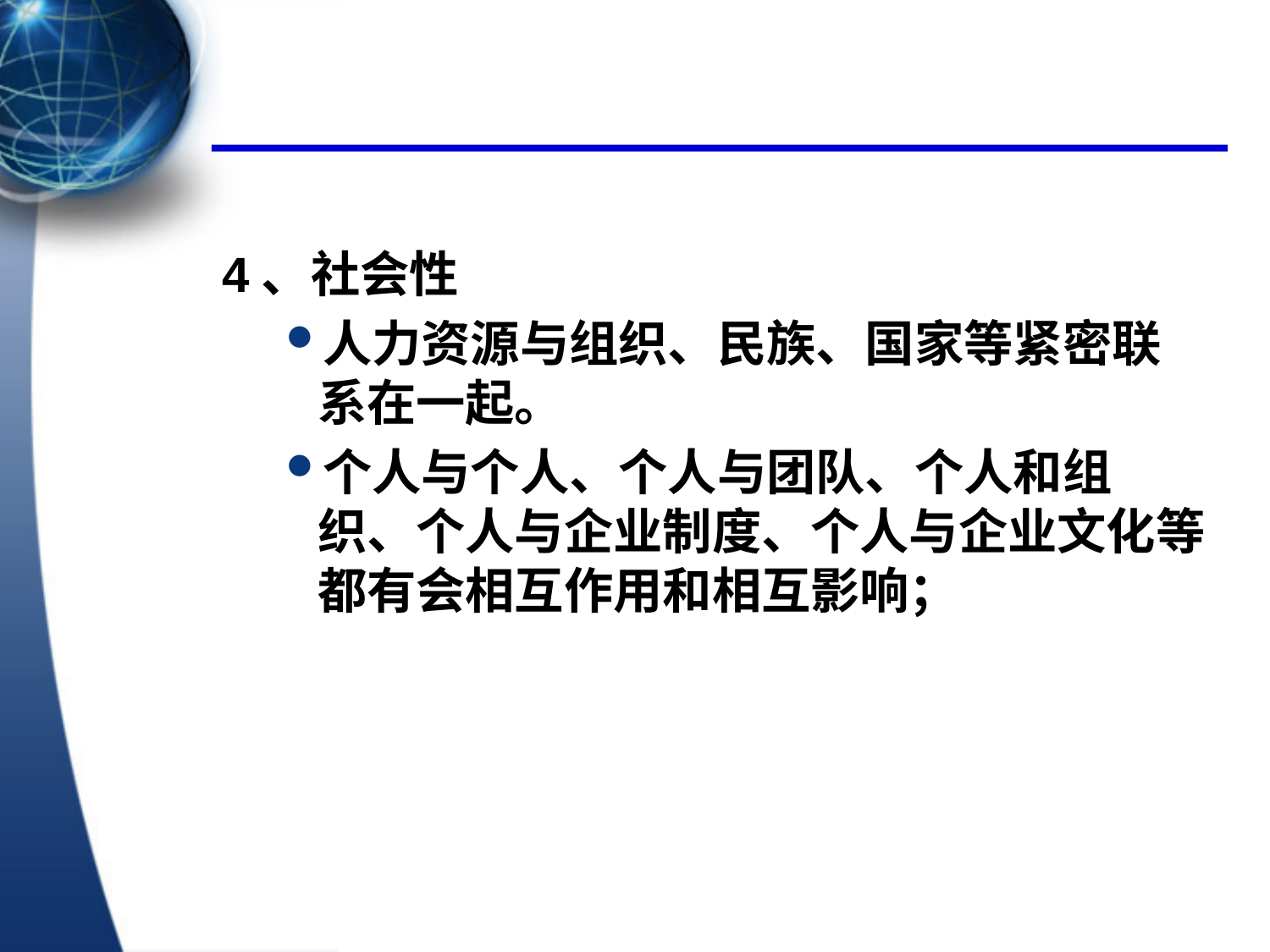

#
4、社会性
人力资源与组织、民族、国家等紧密联系在一起。
个人与个人、个人与团队、个人和组织、个人与企业制度、个人与企业文化等都有会相互作用和相互影响；